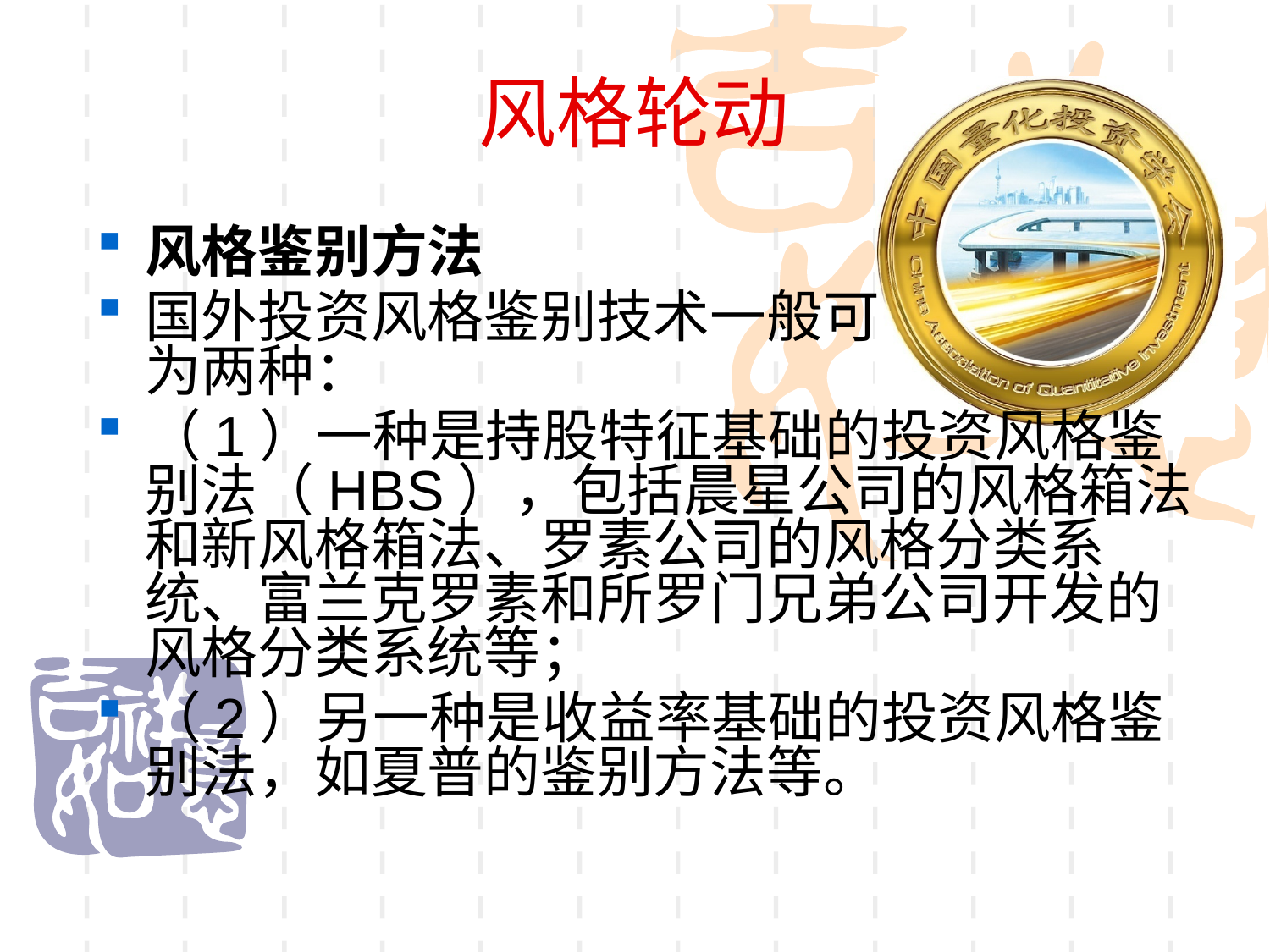

风格轮动
风格鉴别方法
国外投资风格鉴别技术一般可
为两种：
（1）一种是持股特征基础的投资风格鉴别法（HBS），包括晨星公司的风格箱法和新风格箱法、罗素公司的风格分类系统、富兰克罗素和所罗门兄弟公司开发的风格分类系统等；
（2）另一种是收益率基础的投资风格鉴别法，如夏普的鉴别方法等。